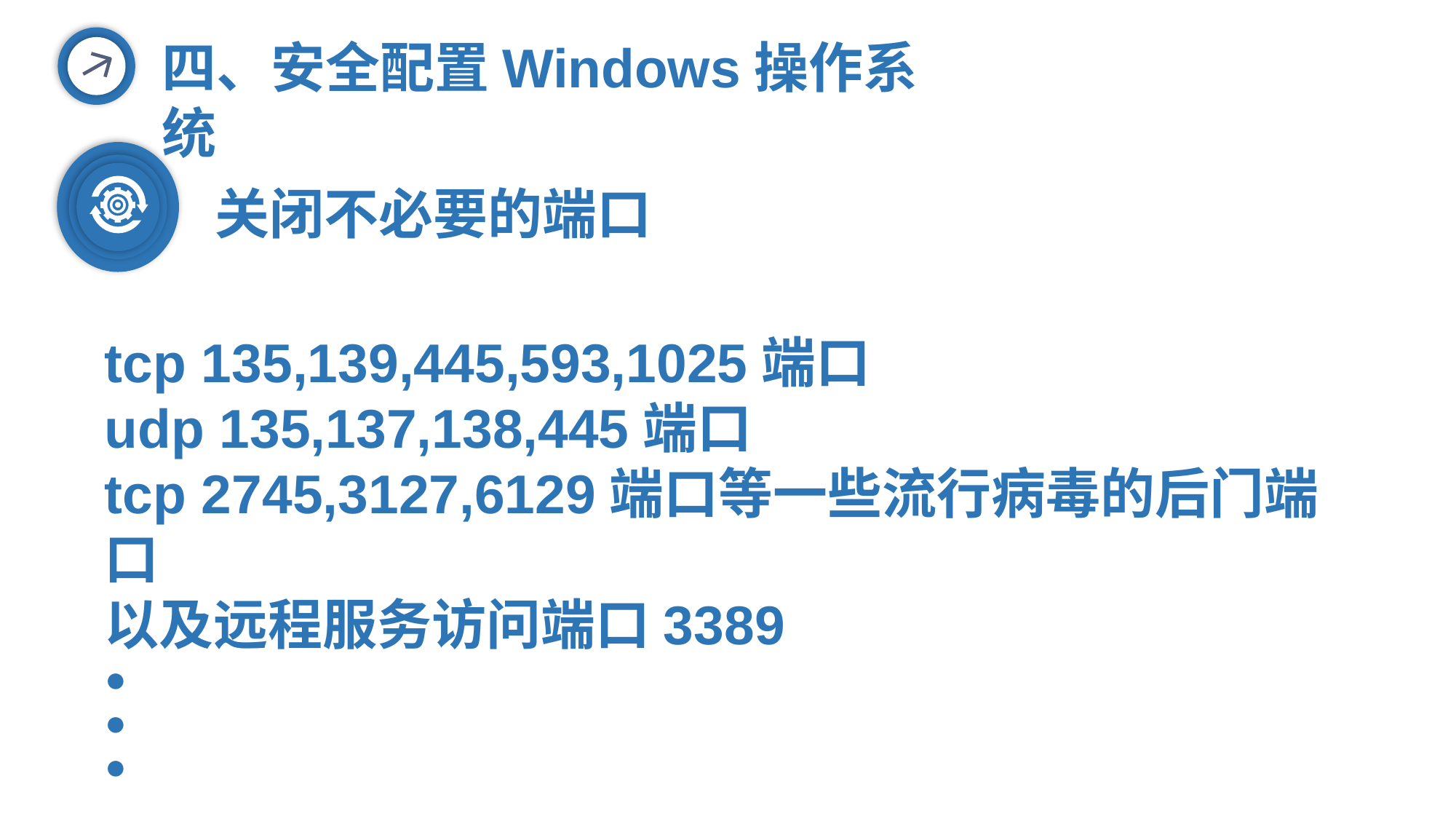

四、安全配置Windows操作系统

关闭不必要的端口

tcp 135,139,445,593,1025端口
udp 135,137,138,445端口
tcp 2745,3127,6129端口等一些流行病毒的后门端口
以及远程服务访问端口3389
●
●
●